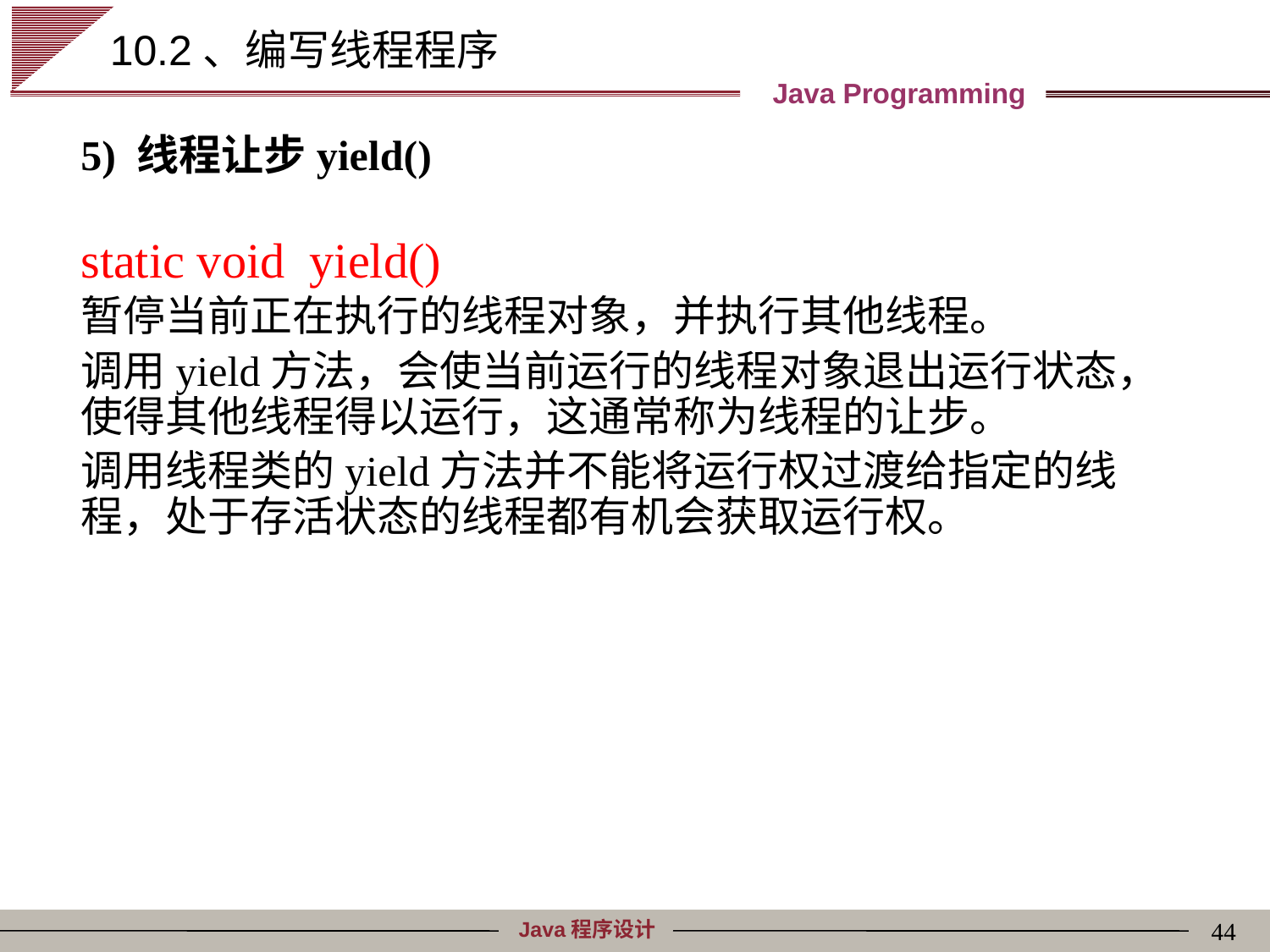

# 10.2、编写线程程序
5) 线程让步yield()

static void  yield()
暂停当前正在执行的线程对象，并执行其他线程。
调用yield方法，会使当前运行的线程对象退出运行状态，使得其他线程得以运行，这通常称为线程的让步。
调用线程类的yield方法并不能将运行权过渡给指定的线程，处于存活状态的线程都有机会获取运行权。